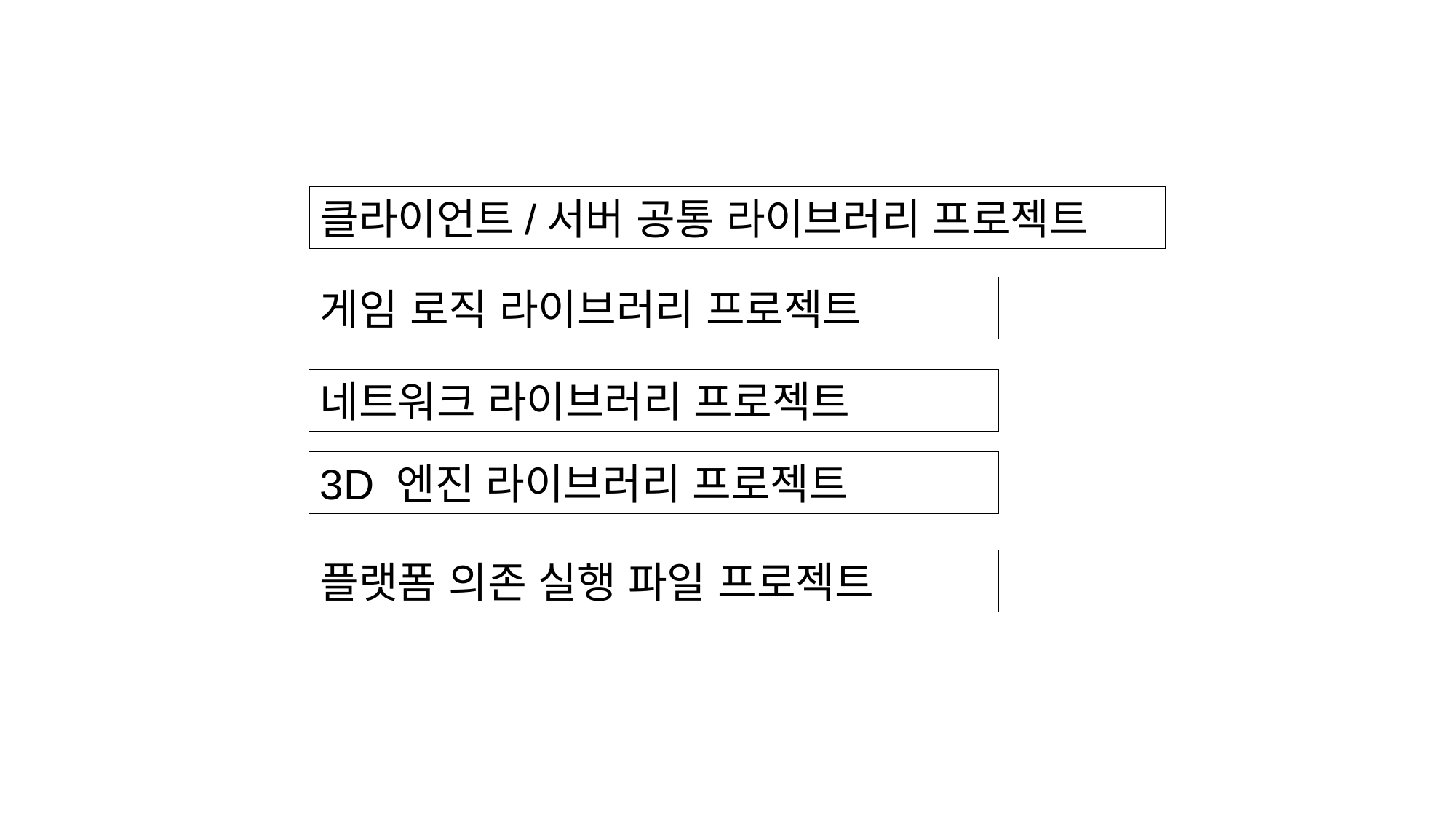

클라이언트/서버 공통 라이브러리 프로젝트
게임 로직 라이브러리 프로젝트
네트워크 라이브러리 프로젝트
3D 엔진 라이브러리 프로젝트
플랫폼 의존 실행 파일 프로젝트